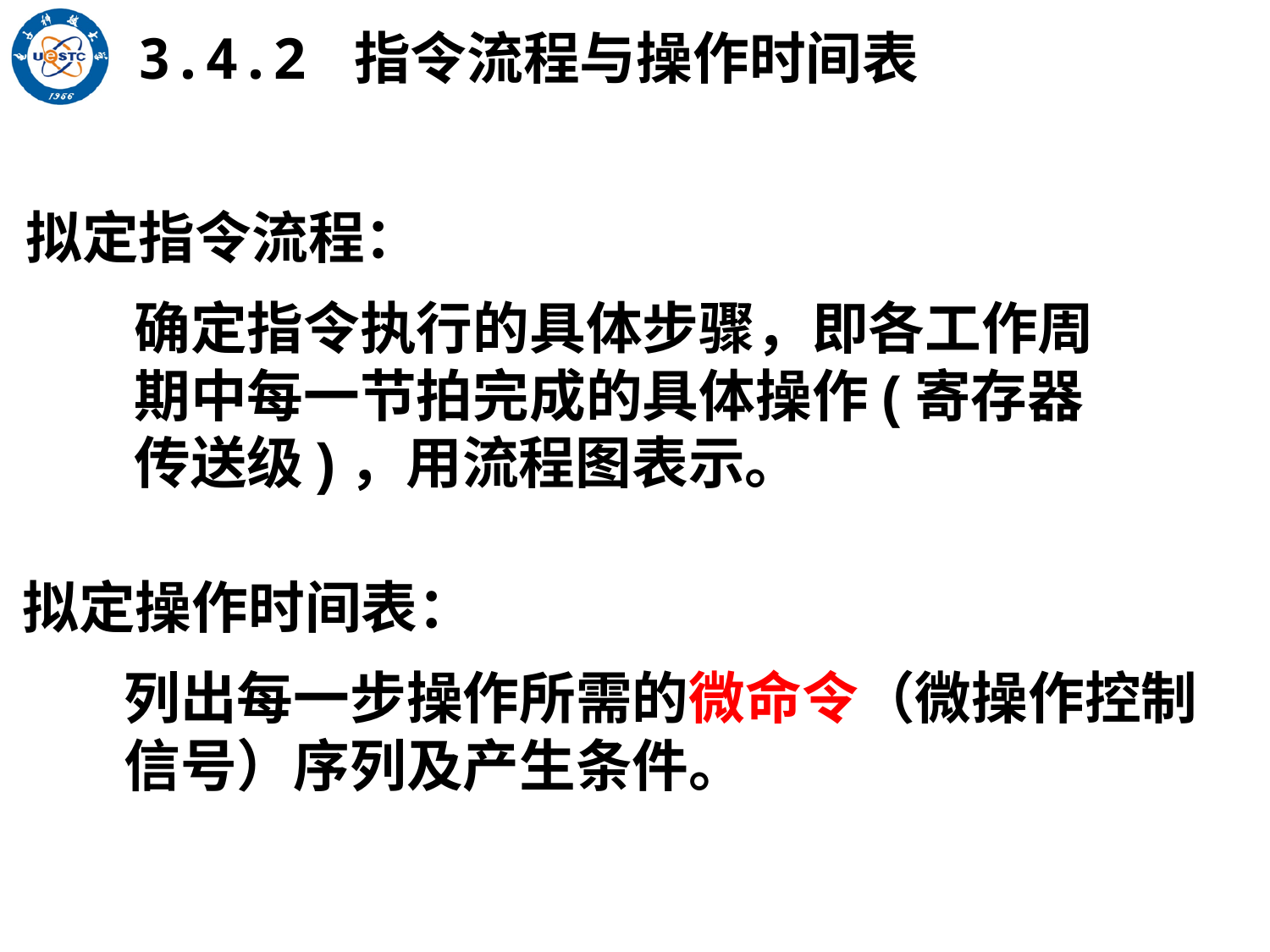

3.4.2 指令流程与操作时间表
拟定指令流程：
确定指令执行的具体步骤，即各工作周期中每一节拍完成的具体操作(寄存器传送级)，用流程图表示。
拟定操作时间表：
列出每一步操作所需的微命令（微操作控制信号）序列及产生条件。